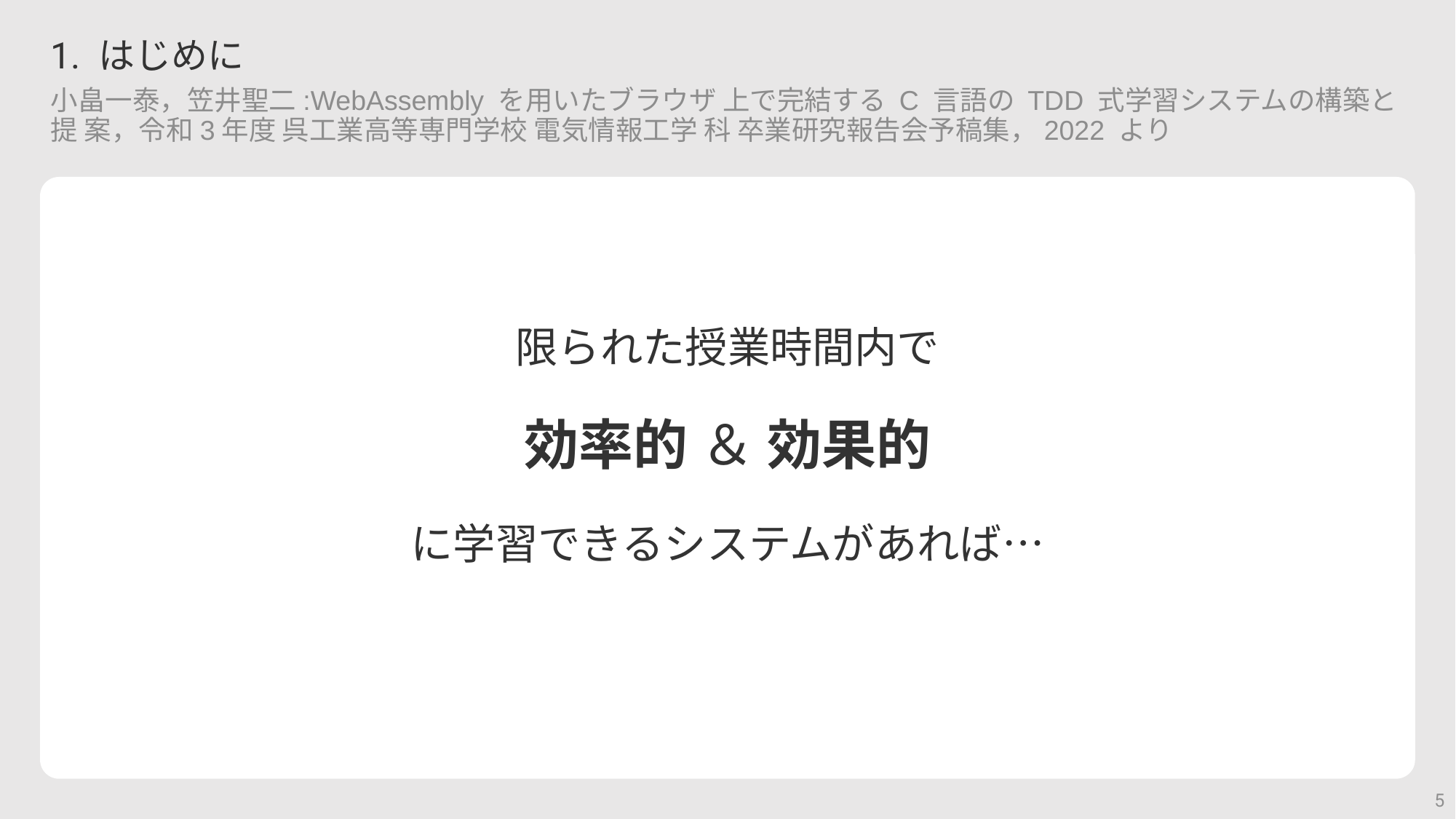

# 1. はじめに
小畠一泰，笠井聖二:WebAssembly を用いたブラウザ 上で完結する C 言語の TDD 式学習システムの構築と提 案，令和3年度 呉工業高等専門学校 電気情報工学 科 卒業研究報告会予稿集，2022 より
限られた授業時間内で
効率的 ＆ 効果的
に学習できるシステムがあれば…

5